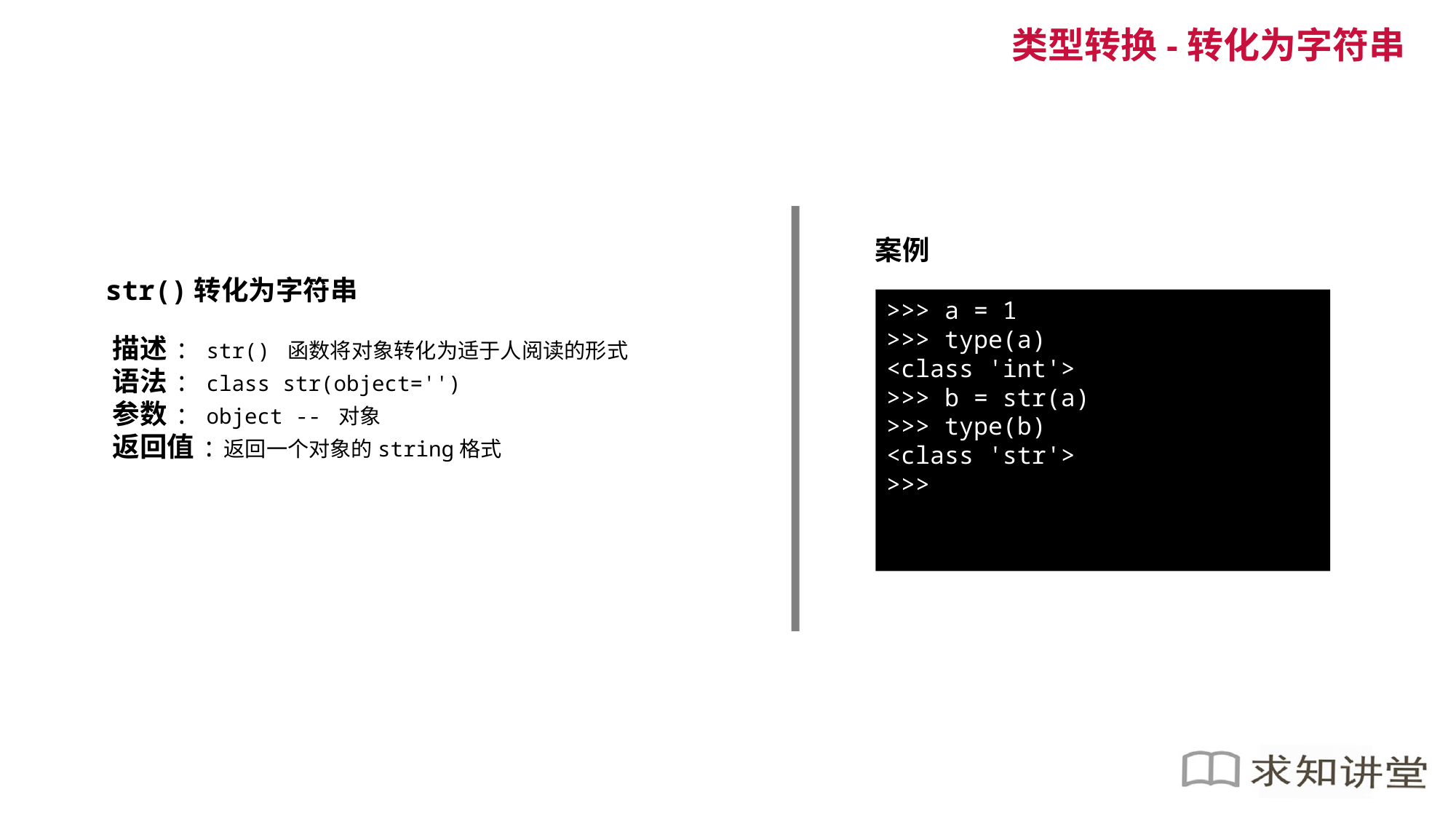

类型转换-转化为字符串

案例
str()转化为字符串
>>> a = 1
>>> type(a)
<class 'int'>
>>> b = str(a)
>>> type(b)
<class 'str'>
>>>
描述: str() 函数将对象转化为适于人阅读的形式
语法: class str(object='')
参数: object -- 对象
返回值:返回一个对象的string格式